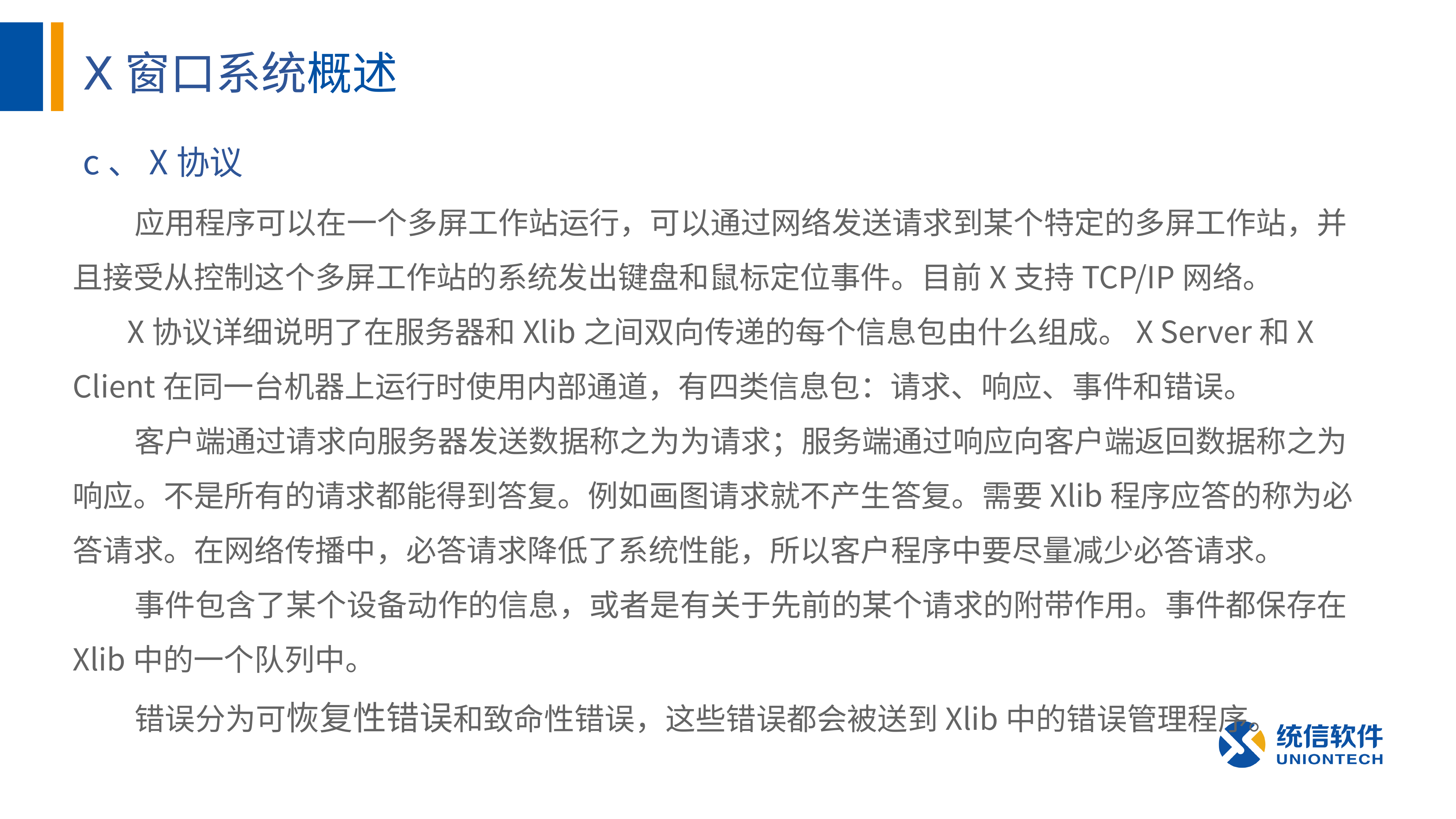

# X窗口系统概述
c、X协议
        应用程序可以在一个多屏工作站运行，可以通过网络发送请求到某个特定的多屏工作站，并且接受从控制这个多屏工作站的系统发出键盘和鼠标定位事件。目前X支持TCP/IP网络。
        X协议详细说明了在服务器和Xlib之间双向传递的每个信息包由什么组成。X Server和X Client在同一台机器上运行时使用内部通道，有四类信息包：请求、响应、事件和错误。
        客户端通过请求向服务器发送数据称之为为请求；服务端通过响应向客户端返回数据称之为响应。不是所有的请求都能得到答复。例如画图请求就不产生答复。需要Xlib程序应答的称为必答请求。在网络传播中，必答请求降低了系统性能，所以客户程序中要尽量减少必答请求。
        事件包含了某个设备动作的信息，或者是有关于先前的某个请求的附带作用。事件都保存在Xlib中的一个队列中。
        错误分为可恢复性错误和致命性错误，这些错误都会被送到Xlib中的错误管理程序。